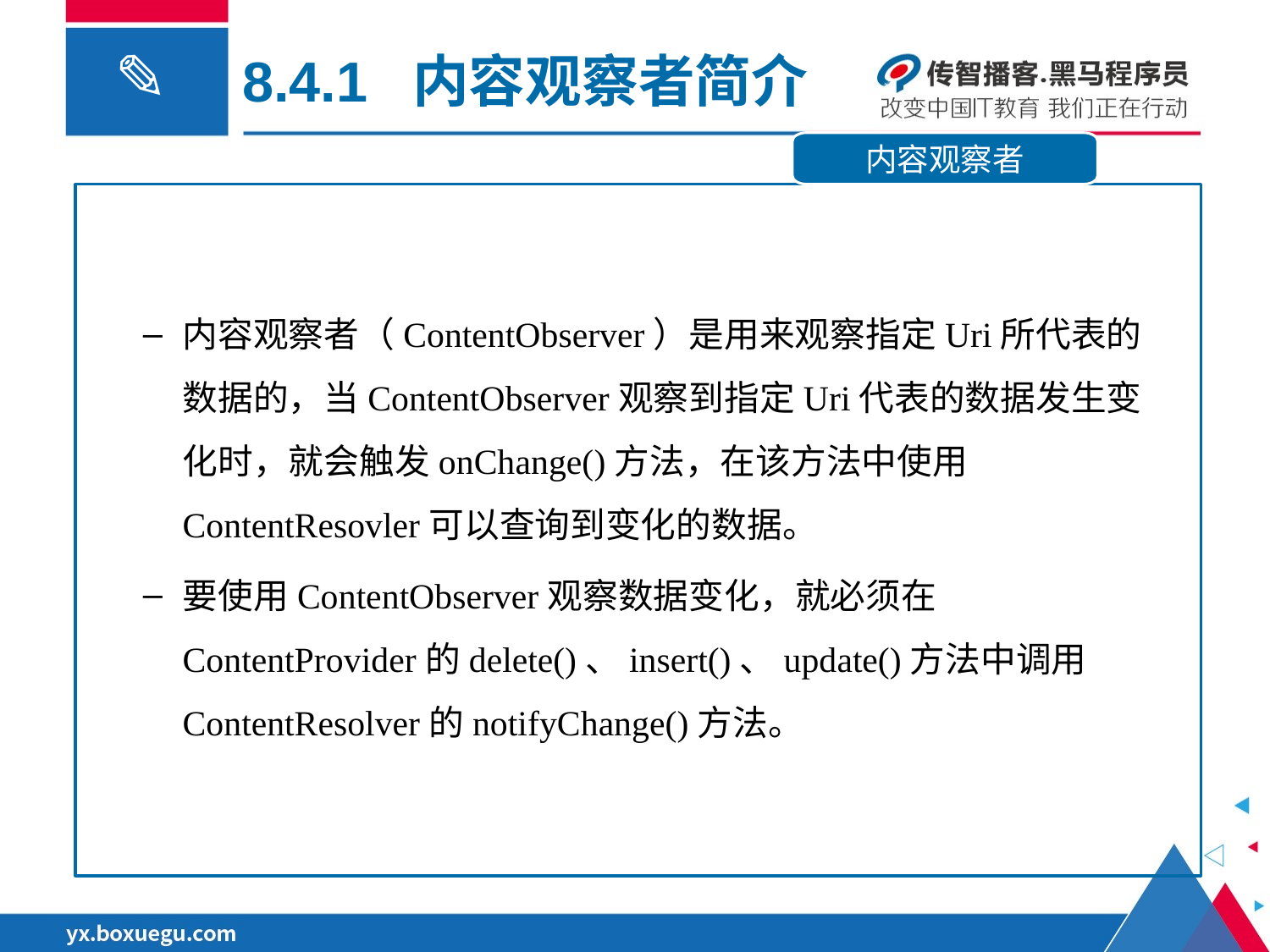

8.4.1  内容观察者简介

内容观察者

内容观察者（ContentObserver）是用来观察指定Uri所代表的数据的，当ContentObserver观察到指定Uri代表的数据发生变化时，就会触发onChange()方法，在该方法中使用ContentResovler可以查询到变化的数据。
要使用ContentObserver观察数据变化，就必须在ContentProvider的delete()、insert()、update()方法中调用ContentResolver的notifyChange()方法。